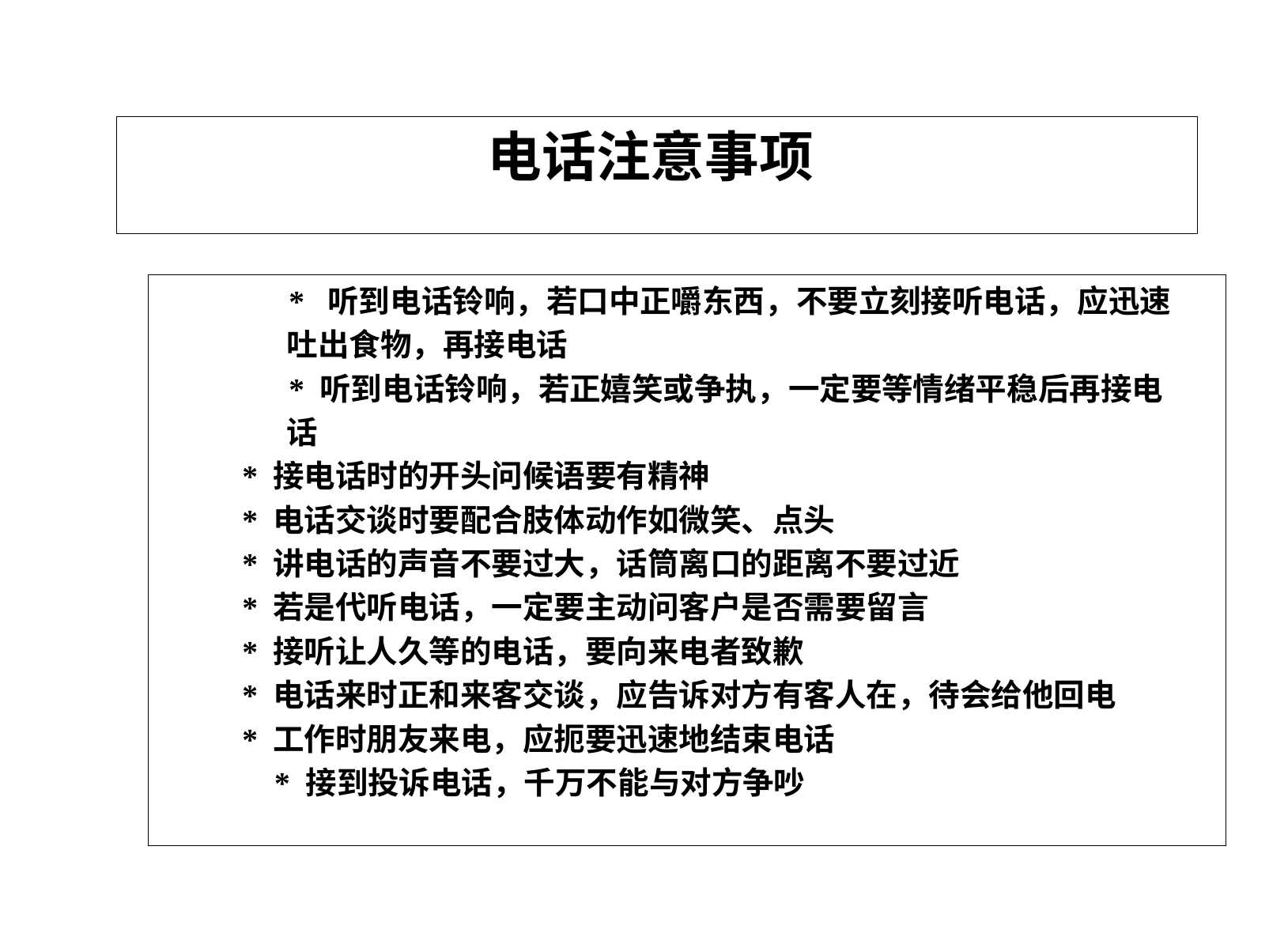

# 电话注意事项
            *  听到电话铃响，若口中正嚼东西，不要立刻接听电话，应迅速
            吐出食物，再接电话
            * 听到电话铃响，若正嬉笑或争执，一定要等情绪平稳后再接电
            话
          * 接电话时的开头问候语要有精神
          * 电话交谈时要配合肢体动作如微笑、点头
          * 讲电话的声音不要过大，话筒离口的距离不要过近
          * 若是代听电话，一定要主动问客户是否需要留言
          * 接听让人久等的电话，要向来电者致歉
          * 电话来时正和来客交谈，应告诉对方有客人在，待会给他回电
          * 工作时朋友来电，应扼要迅速地结束电话
                * 接到投诉电话，千万不能与对方争吵